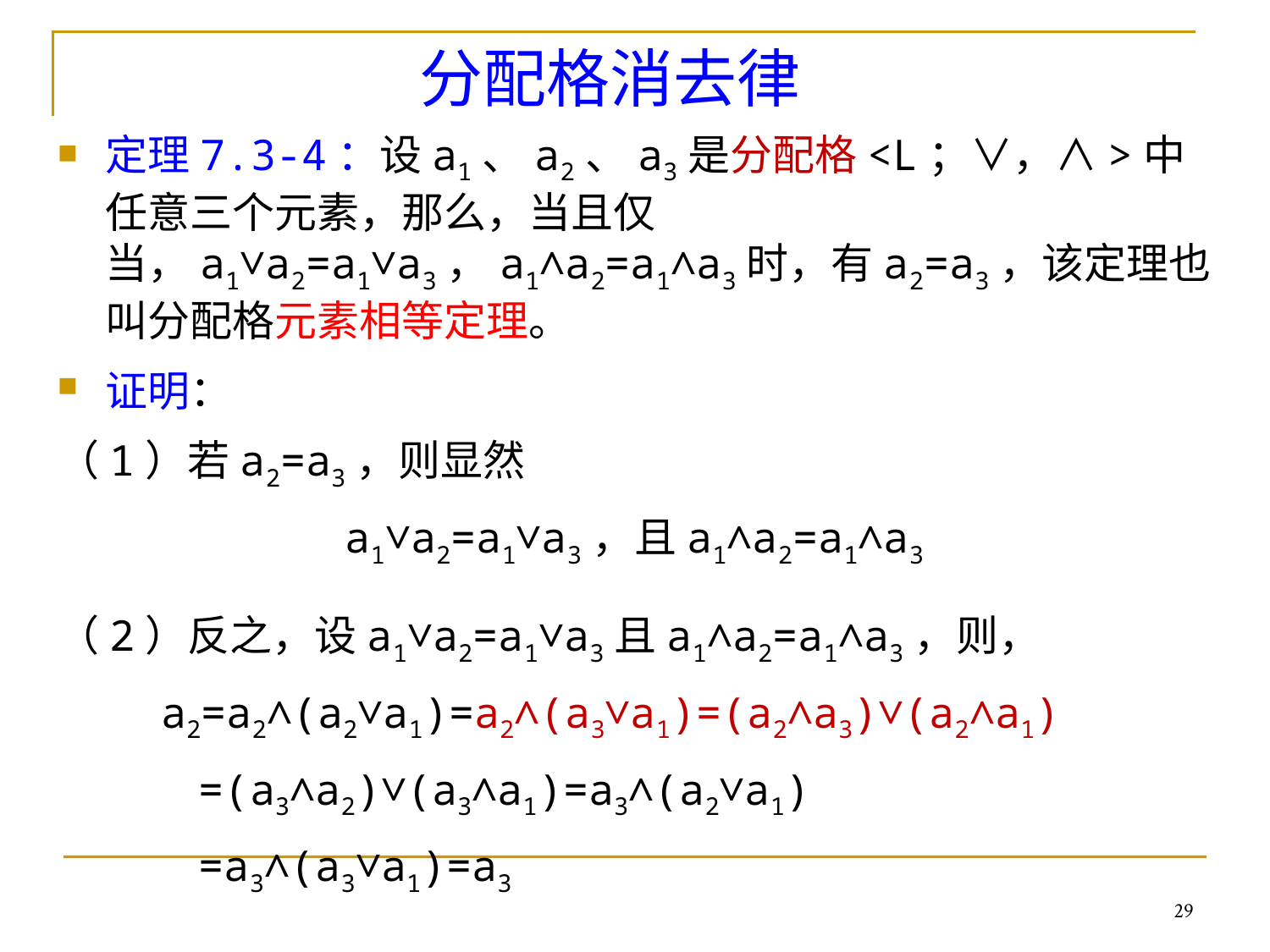

分配格消去律
定理7.3-4：设a1、a2、a3是分配格<L；∨，∧>中任意三个元素，那么，当且仅当，a1∨a2=a1∨a3，a1∧a2=a1∧a3时，有a2=a3，该定理也叫分配格元素相等定理。
证明：
（1）若a2=a3，则显然
a1∨a2=a1∨a3，且a1∧a2=a1∧a3
（2）反之，设a1∨a2=a1∨a3且a1∧a2=a1∧a3，则，
a2=a2∧(a2∨a1)=a2∧(a3∨a1)=(a2∧a3)∨(a2∧a1)
=(a3∧a2)∨(a3∧a1)=a3∧(a2∨a1)
=a3∧(a3∨a1)=a3
29